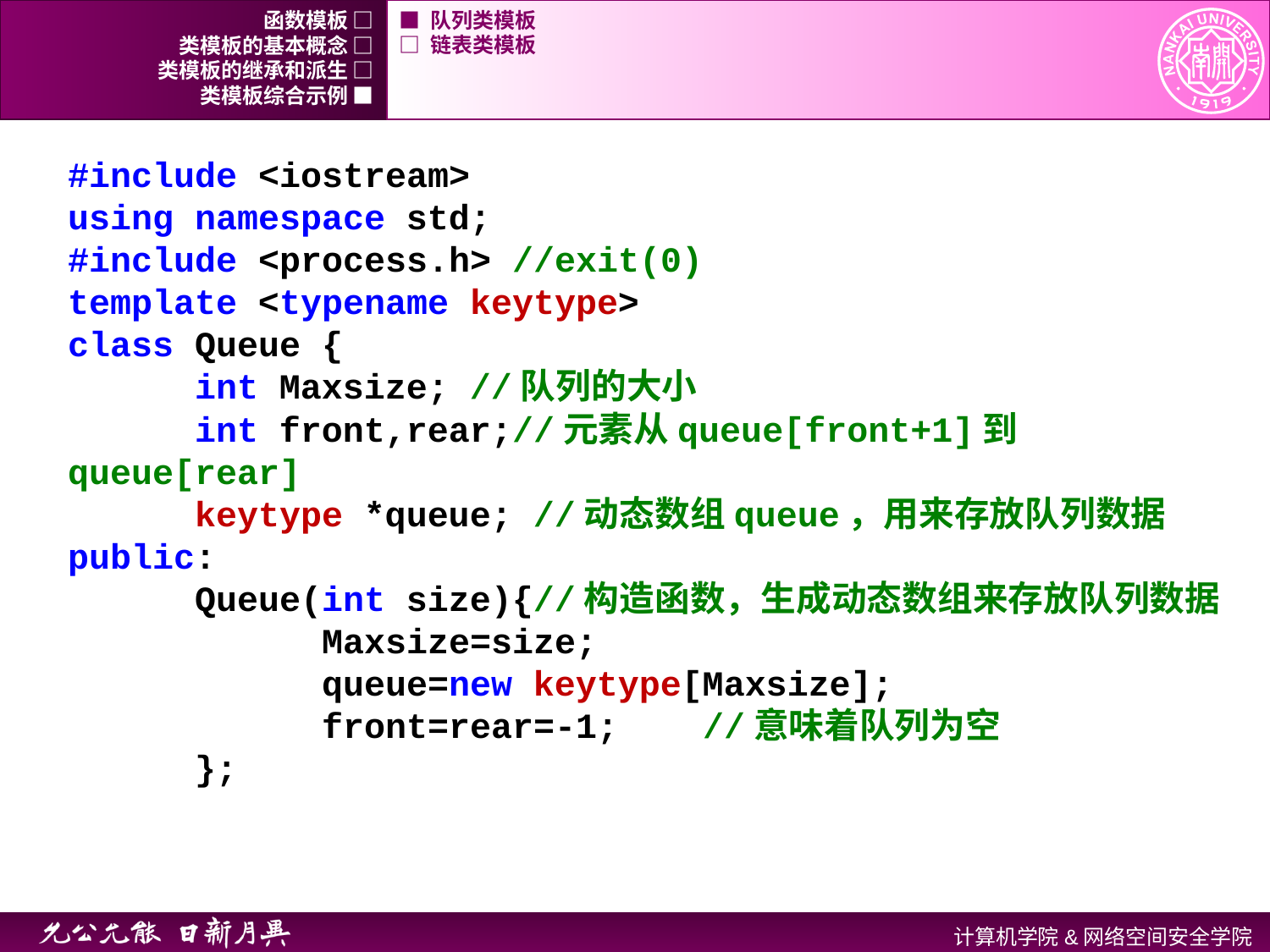

函数模板 □
■ 队列类模板
类模板的基本概念 □
□ 链表类模板
类模板的继承和派生 □

类模板综合示例 ■

#include <iostream>
using namespace std;
#include <process.h> //exit(0)
template <typename keytype>
class Queue {
	int Maxsize; //队列的大小
	int front,rear;//元素从queue[front+1]到queue[rear]
	keytype *queue; //动态数组queue，用来存放队列数据
public:
	Queue(int size){//构造函数，生成动态数组来存放队列数据
		Maxsize=size;
		queue=new keytype[Maxsize];
		front=rear=-1;    //意味着队列为空
	};